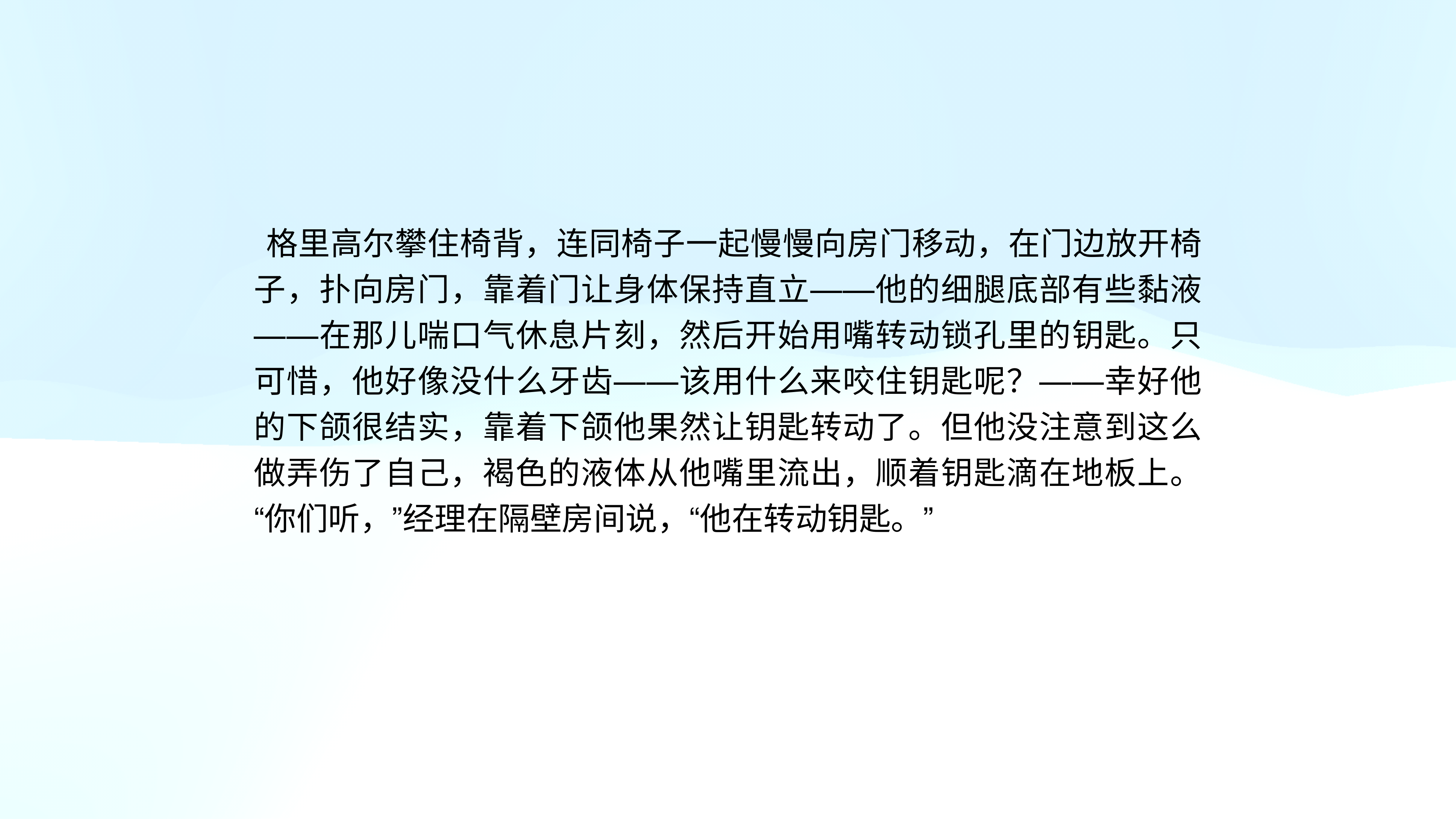

格里高尔攀住椅背，连同椅子一起慢慢向房门移动，在门边放开椅子，扑向房门，靠着门让身体保持直立——他的细腿底部有些黏液——在那儿喘口气休息片刻，然后开始用嘴转动锁孔里的钥匙。只可惜，他好像没什么牙齿——该用什么来咬住钥匙呢？——幸好他的下颌很结实，靠着下颌他果然让钥匙转动了。但他没注意到这么做弄伤了自己，褐色的液体从他嘴里流出，顺着钥匙滴在地板上。“你们听，”经理在隔壁房间说，“他在转动钥匙。”